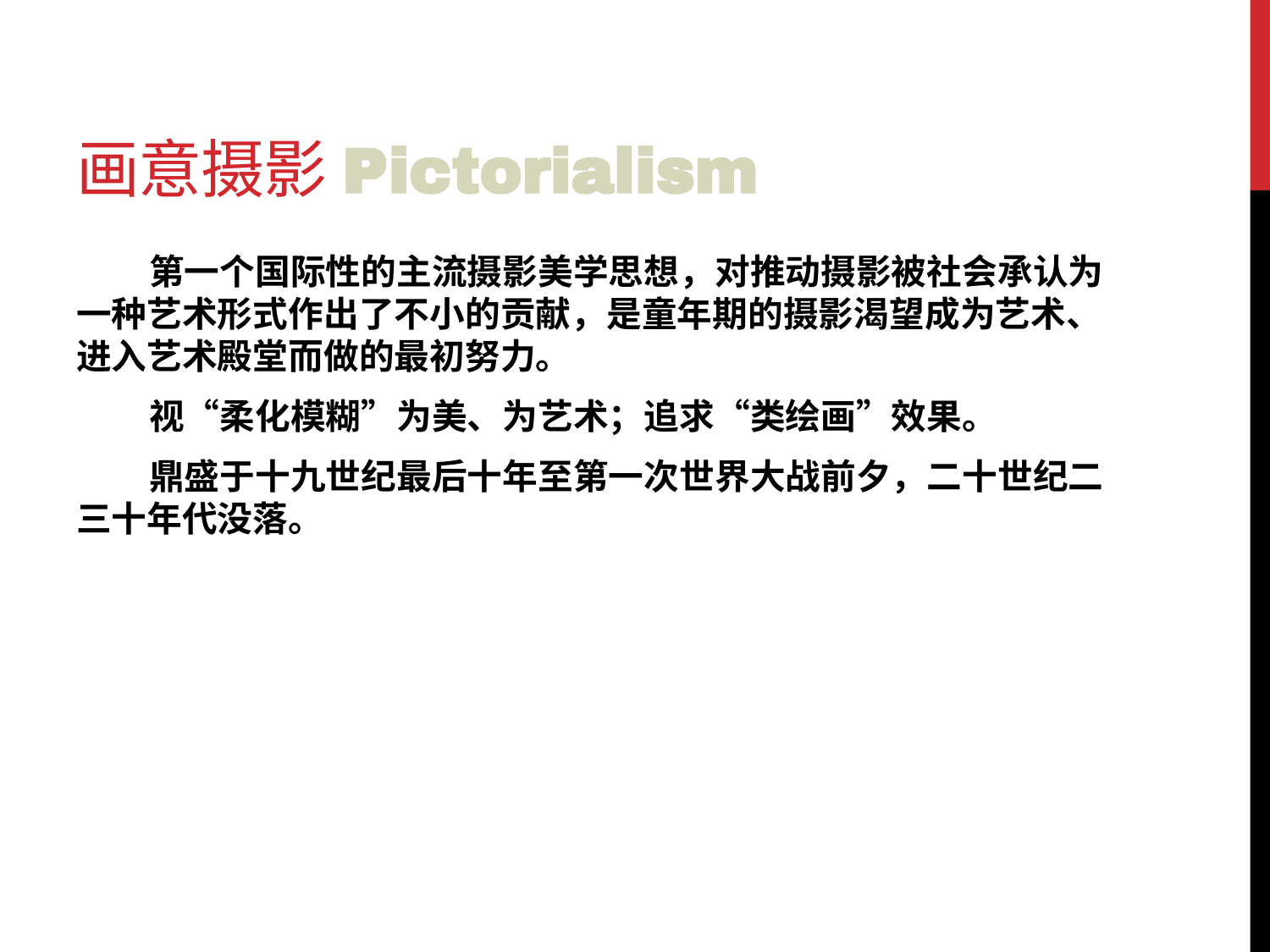

# 画意摄影Pictorialism
        第一个国际性的主流摄影美学思想，对推动摄影被社会承认为一种艺术形式作出了不小的贡献，是童年期的摄影渴望成为艺术、进入艺术殿堂而做的最初努力。
        视“柔化模糊”为美、为艺术；追求“类绘画”效果。
        鼎盛于十九世纪最后十年至第一次世界大战前夕，二十世纪二三十年代没落。